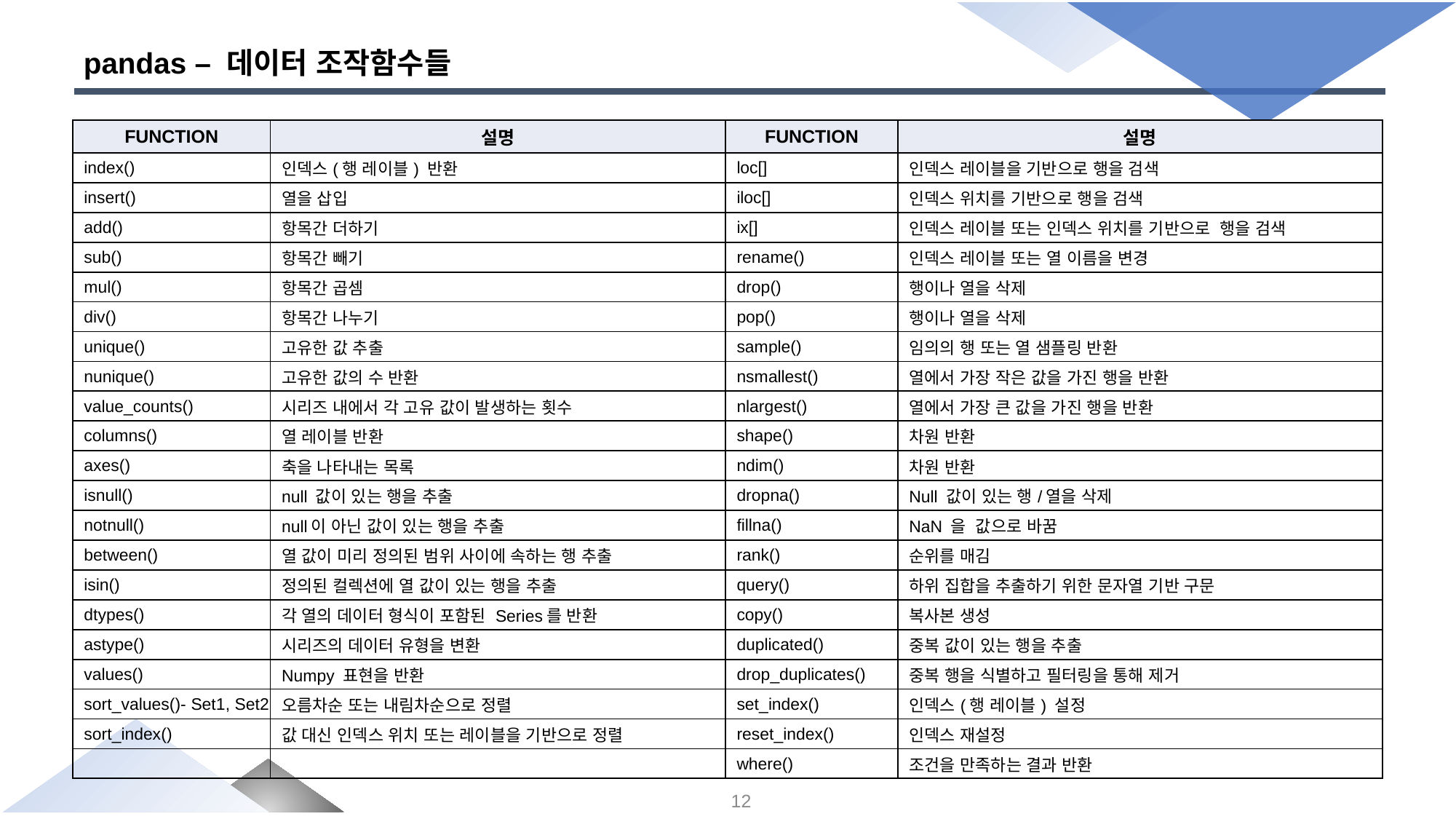

# pandas – 데이터 조작함수들
| FUNCTION | 설명 | FUNCTION | 설명 |
| --- | --- | --- | --- |
| index() | 인덱스(행 레이블) 반환 | loc[] | 인덱스 레이블을 기반으로 행을 검색 |
| insert() | 열을 삽입 | iloc[] | 인덱스 위치를 기반으로 행을 검색 |
| add() | 항목간 더하기 | ix[] | 인덱스 레이블 또는 인덱스 위치를 기반으로 행을 검색 |
| sub() | 항목간 빼기 | rename() | 인덱스 레이블 또는 열 이름을 변경 |
| mul() | 항목간 곱셈 | drop() | 행이나 열을 삭제 |
| div() | 항목간 나누기 | pop() | 행이나 열을 삭제 |
| unique() | 고유한 값 추출 | sample() | 임의의 행 또는 열 샘플링 반환 |
| nunique() | 고유한 값의 수 반환 | nsmallest() | 열에서 가장 작은 값을 가진 행을 반환 |
| value\_counts() | 시리즈 내에서 각 고유 값이 발생하는 횟수 | nlargest() | 열에서 가장 큰 값을 가진 행을 반환 |
| columns() | 열 레이블 반환 | shape() | 차원 반환 |
| axes() | 축을 나타내는 목록 | ndim() | 차원 반환 |
| isnull() | null 값이 있는 행을 추출 | dropna() | Null 값이 있는 행/열을 삭제 |
| notnull() | null이 아닌 값이 있는 행을 추출 | fillna() | NaN 을 값으로 바꿈 |
| between() | 열 값이 미리 정의된 범위 사이에 속하는 행 추출 | rank() | 순위를 매김 |
| isin() | 정의된 컬렉션에 열 값이 있는 행을 추출 | query() | 하위 집합을 추출하기 위한 문자열 기반 구문 |
| dtypes() | 각 열의 데이터 형식이 포함된 Series를 반환 | copy() | 복사본 생성 |
| astype() | 시리즈의 데이터 유형을 변환 | duplicated() | 중복 값이 ​​있는 행을 추출 |
| values() | Numpy 표현을 반환 | drop\_duplicates() | 중복 행을 식별하고 필터링을 통해 제거 |
| sort\_values()- Set1, Set2 | 오름차순 또는 내림차순으로 정렬 | set\_index() | 인덱스(행 레이블) 설정 |
| sort\_index() | 값 대신 인덱스 위치 또는 레이블을 기반으로 정렬 | reset\_index() | 인덱스 재설정 |
|  |  | where() | 조건을 만족하는 결과 반환 |
12